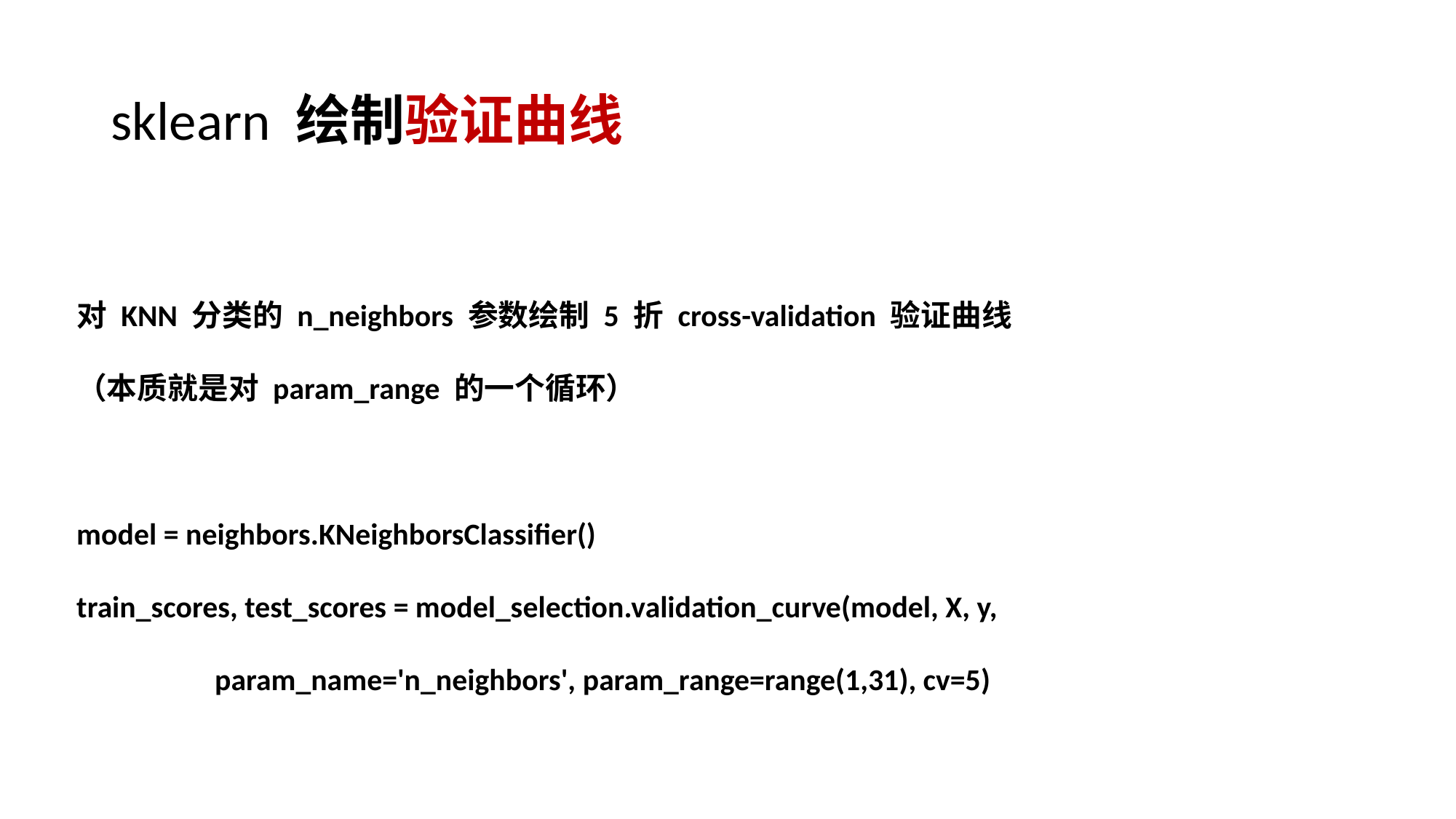

# sklearn 绘制验证曲线
对 KNN 分类的 n_neighbors 参数绘制 5 折 cross-validation 验证曲线
（本质就是对 param_range 的一个循环）

model = neighbors.KNeighborsClassifier()
train_scores, test_scores = model_selection.validation_curve(model, X, y,
                    param_name='n_neighbors', param_range=range(1,31), cv=5)